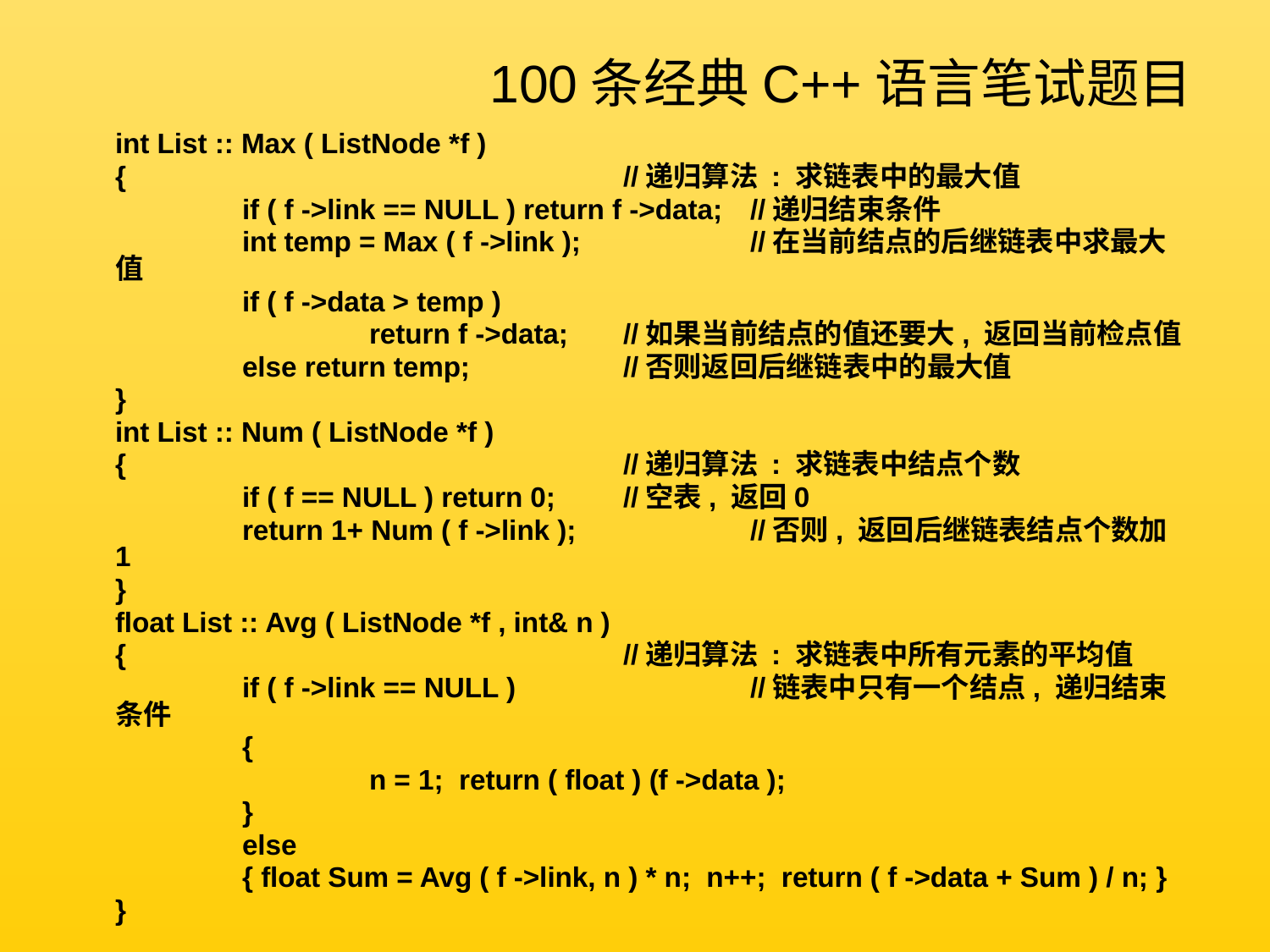

# 100条经典C++语言笔试题目
	int List :: Max ( ListNode *f )
	{				//递归算法 : 求链表中的最大值
		if ( f ->link == NULL ) return f ->data;	//递归结束条件
		int temp = Max ( f ->link );		//在当前结点的后继链表中求最大值
		if ( f ->data > temp )
			return f ->data;	//如果当前结点的值还要大, 返回当前检点值
		else return temp;		//否则返回后继链表中的最大值
	}
	int List :: Num ( ListNode *f )
	{				//递归算法 : 求链表中结点个数
		if ( f == NULL ) return 0;	//空表, 返回0
		return 1+ Num ( f ->link );		//否则, 返回后继链表结点个数加1
	}
	float List :: Avg ( ListNode *f , int& n )
	{				//递归算法 : 求链表中所有元素的平均值
		if ( f ->link == NULL ) 		//链表中只有一个结点, 递归结束条件
		{
			n = 1;  return ( float ) (f ->data );
		}
		else
		{ float Sum = Avg ( f ->link, n ) * n;  n++;  return ( f ->data + Sum ) / n; }
	}